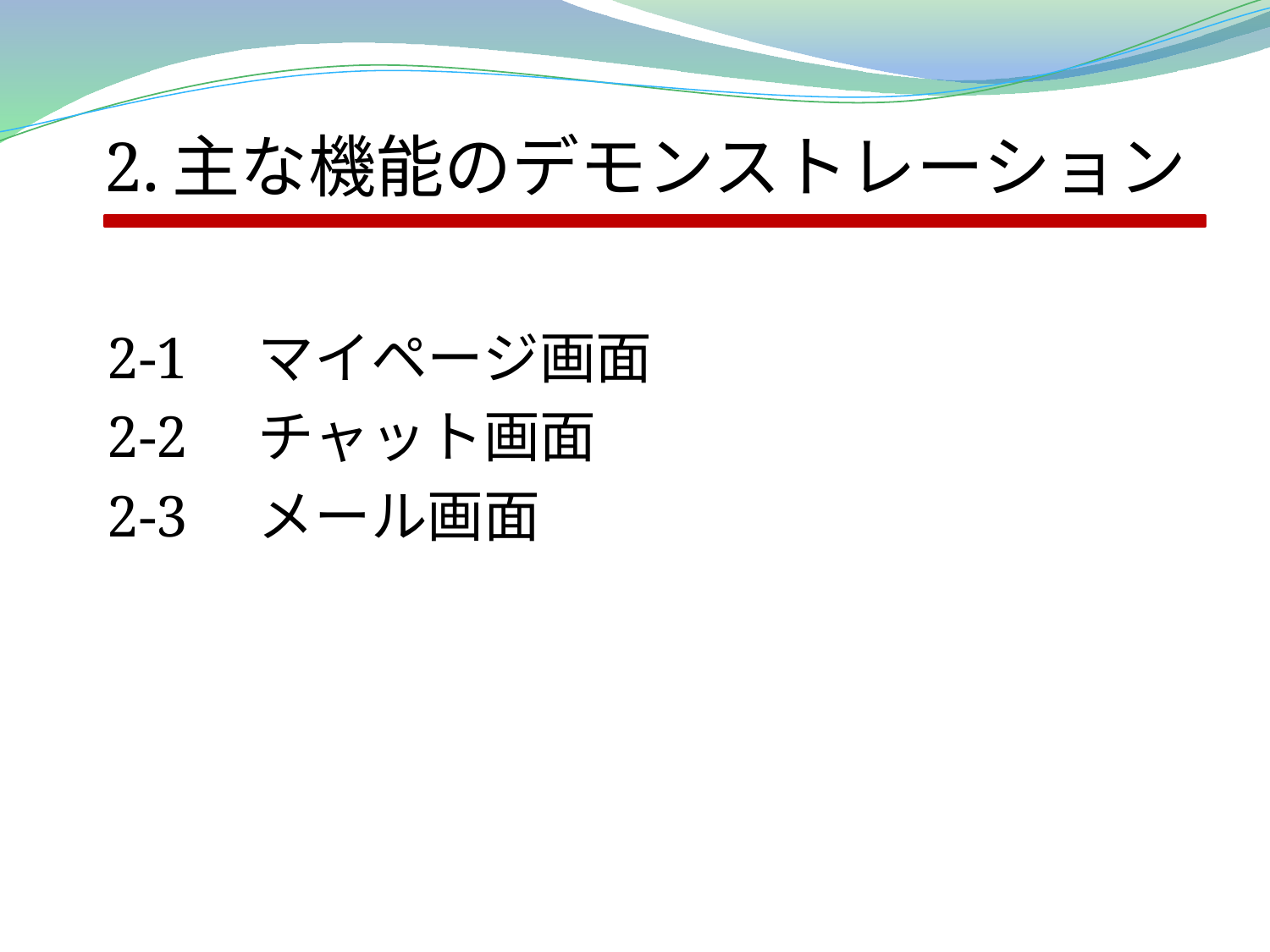

# 2.主な機能のデモンストレーション

2-1　マイページ画面
2-2　チャット画面
2-3　メール画面